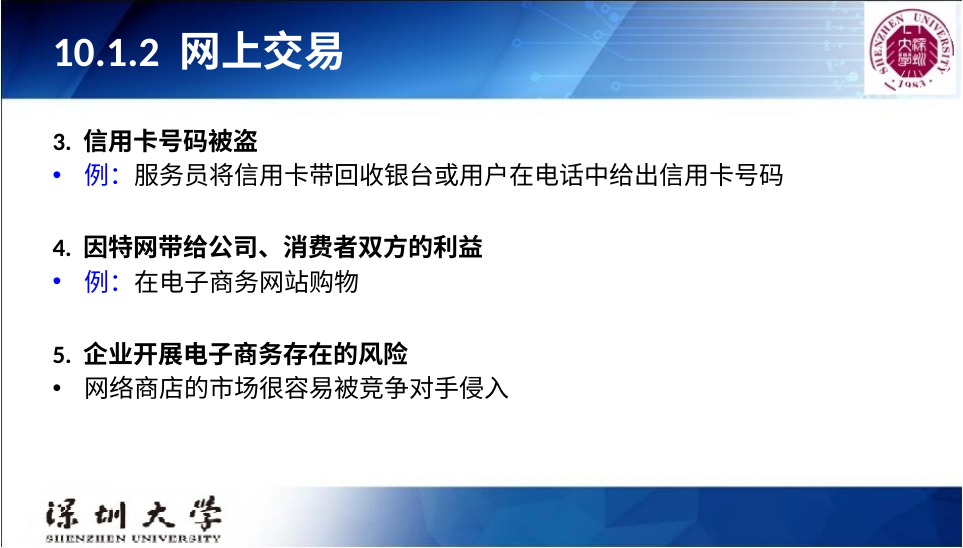

# 10.1.2 网上交易
3. 信用卡号码被盗
例：服务员将信用卡带回收银台或用户在电话中给出信用卡号码

4. 因特网带给公司、消费者双方的利益
例：在电子商务网站购物

5. 企业开展电子商务存在的风险
网络商店的市场很容易被竞争对手侵入
345